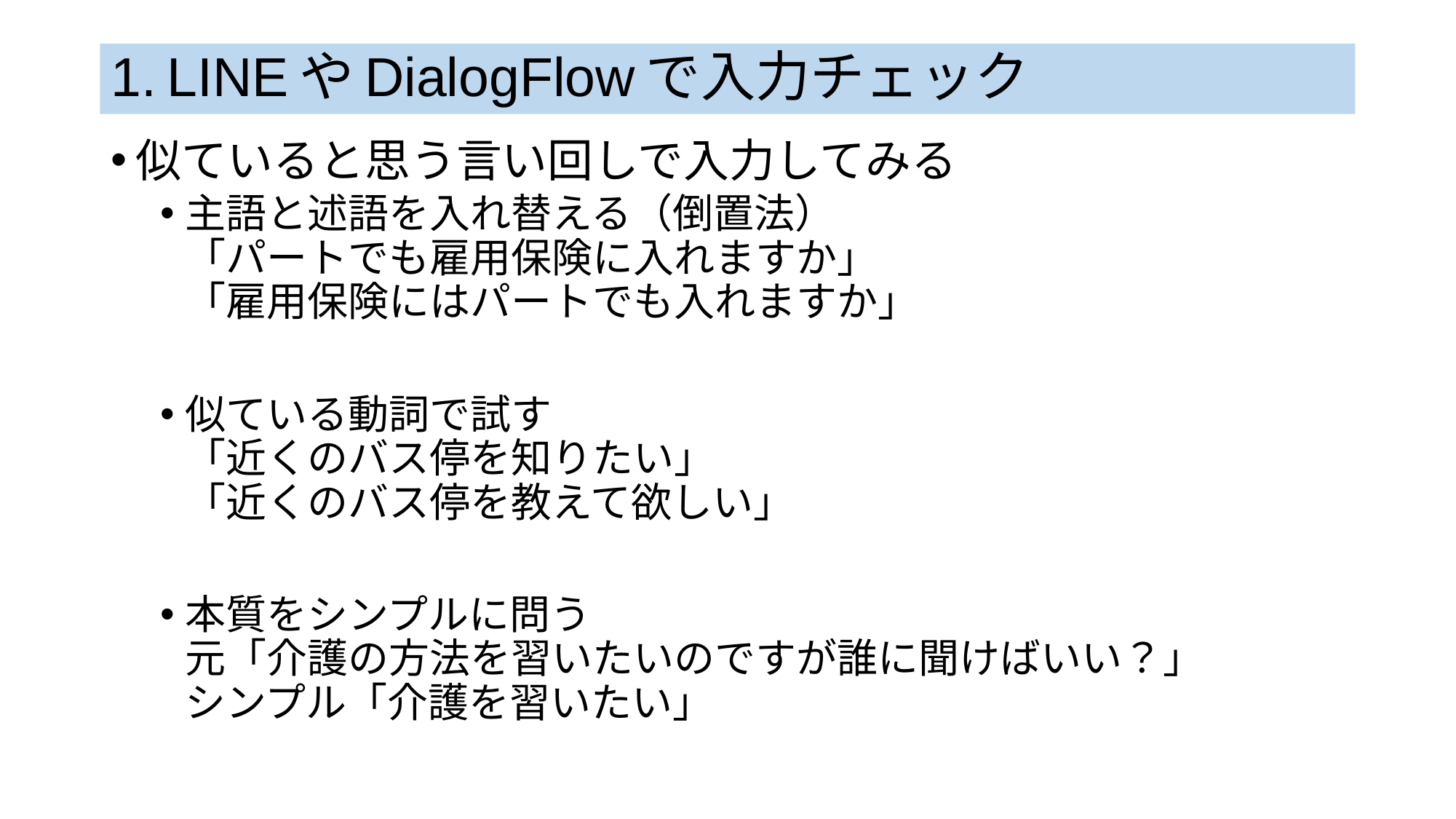

# LINEやDialogFlowで入力チェック
似ていると思う言い回しで入力してみる
主語と述語を入れ替える（倒置法）
「パートでも雇用保険に入れますか」
「雇用保険にはパートでも入れますか」

似ている動詞で試す
「近くのバス停を知りたい」
「近くのバス停を教えて欲しい」

本質をシンプルに問う
元「介護の方法を習いたいのですが誰に聞けばいい？」
シンプル「介護を習いたい」